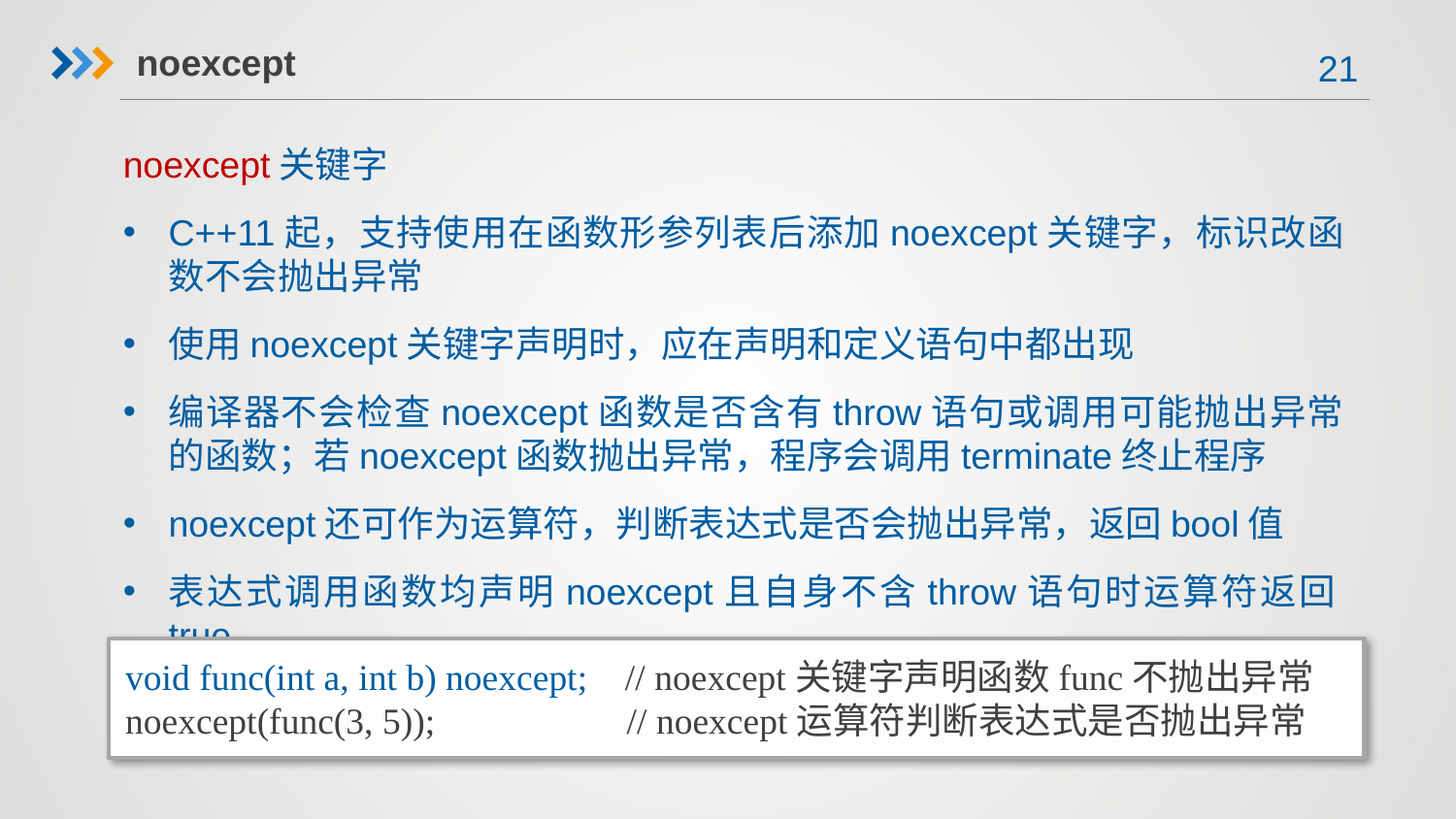

noexcept
noexcept关键字
C++11起，支持使用在函数形参列表后添加noexcept关键字，标识改函数不会抛出异常
使用noexcept关键字声明时，应在声明和定义语句中都出现
编译器不会检查noexcept函数是否含有throw语句或调用可能抛出异常的函数；若noexcept函数抛出异常，程序会调用terminate终止程序
noexcept还可作为运算符，判断表达式是否会抛出异常，返回bool值
表达式调用函数均声明noexcept且自身不含throw语句时运算符返回true

void func(int a, int b) noexcept;    // noexcept关键字声明函数func不抛出异常
noexcept(func(3, 5));	       // noexcept运算符判断表达式是否抛出异常